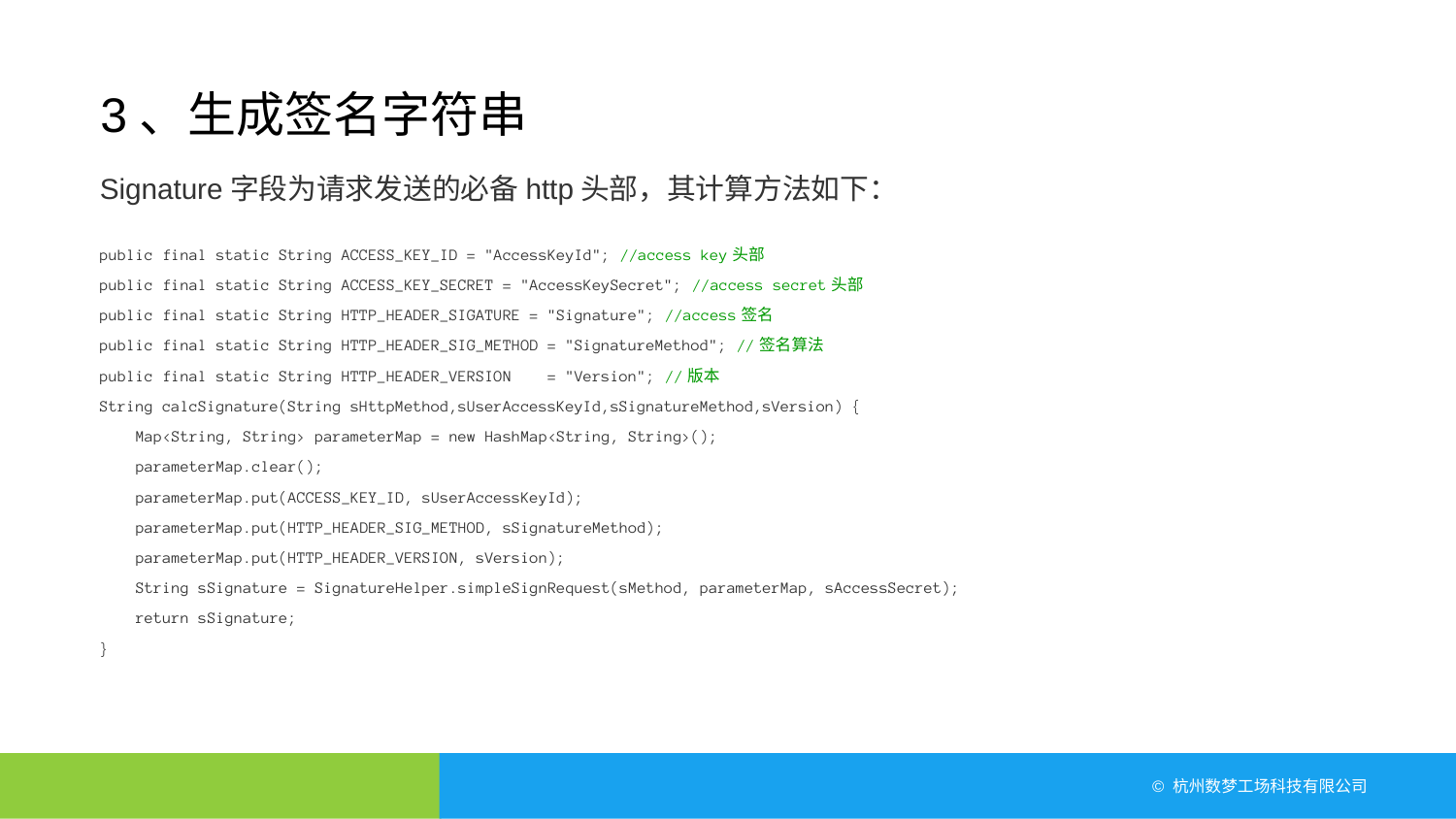

3、生成签名字符串
Signature字段为请求发送的必备http头部，其计算方法如下：
public final static String ACCESS_KEY_ID = "AccessKeyId"; //access key头部
public final static String ACCESS_KEY_SECRET = "AccessKeySecret"; //access secret头部
public final static String HTTP_HEADER_SIGATURE = "Signature"; //access签名
public final static String HTTP_HEADER_SIG_METHOD = "SignatureMethod"; //签名算法
public final static String HTTP_HEADER_VERSION    = "Version"; //版本
String calcSignature(String sHttpMethod,sUserAccessKeyId,sSignatureMethod,sVersion) {
    Map<String, String> parameterMap = new HashMap<String, String>();
    parameterMap.clear();
    parameterMap.put(ACCESS_KEY_ID, sUserAccessKeyId);
    parameterMap.put(HTTP_HEADER_SIG_METHOD, sSignatureMethod);
    parameterMap.put(HTTP_HEADER_VERSION, sVersion);
    String sSignature = SignatureHelper.simpleSignRequest(sMethod, parameterMap, sAccessSecret);
    return sSignature;
}